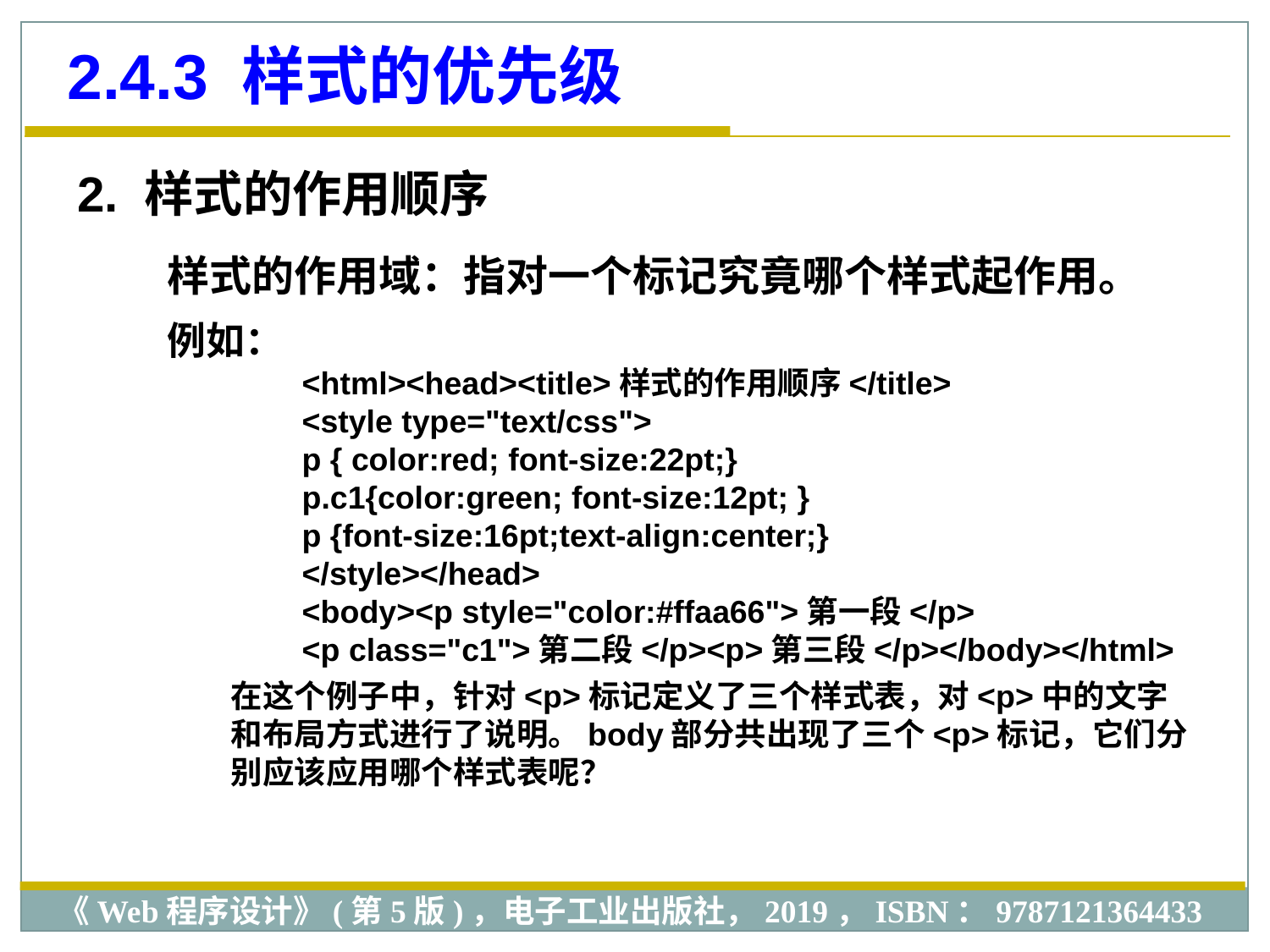

2.4.3 样式的优先级
2. 样式的作用顺序
样式的作用域：指对一个标记究竟哪个样式起作用。
例如：
        <html><head><title>样式的作用顺序</title>
        <style type="text/css">
        p { color:red; font-size:22pt;}
        p.c1{color:green; font-size:12pt; }
        p {font-size:16pt;text-align:center;}
        </style></head>
        <body><p style="color:#ffaa66">第一段</p>
        <p class="c1">第二段</p><p>第三段</p></body></html>
在这个例子中，针对<p>标记定义了三个样式表，对<p>中的文字和布局方式进行了说明。body部分共出现了三个<p>标记，它们分别应该应用哪个样式表呢？